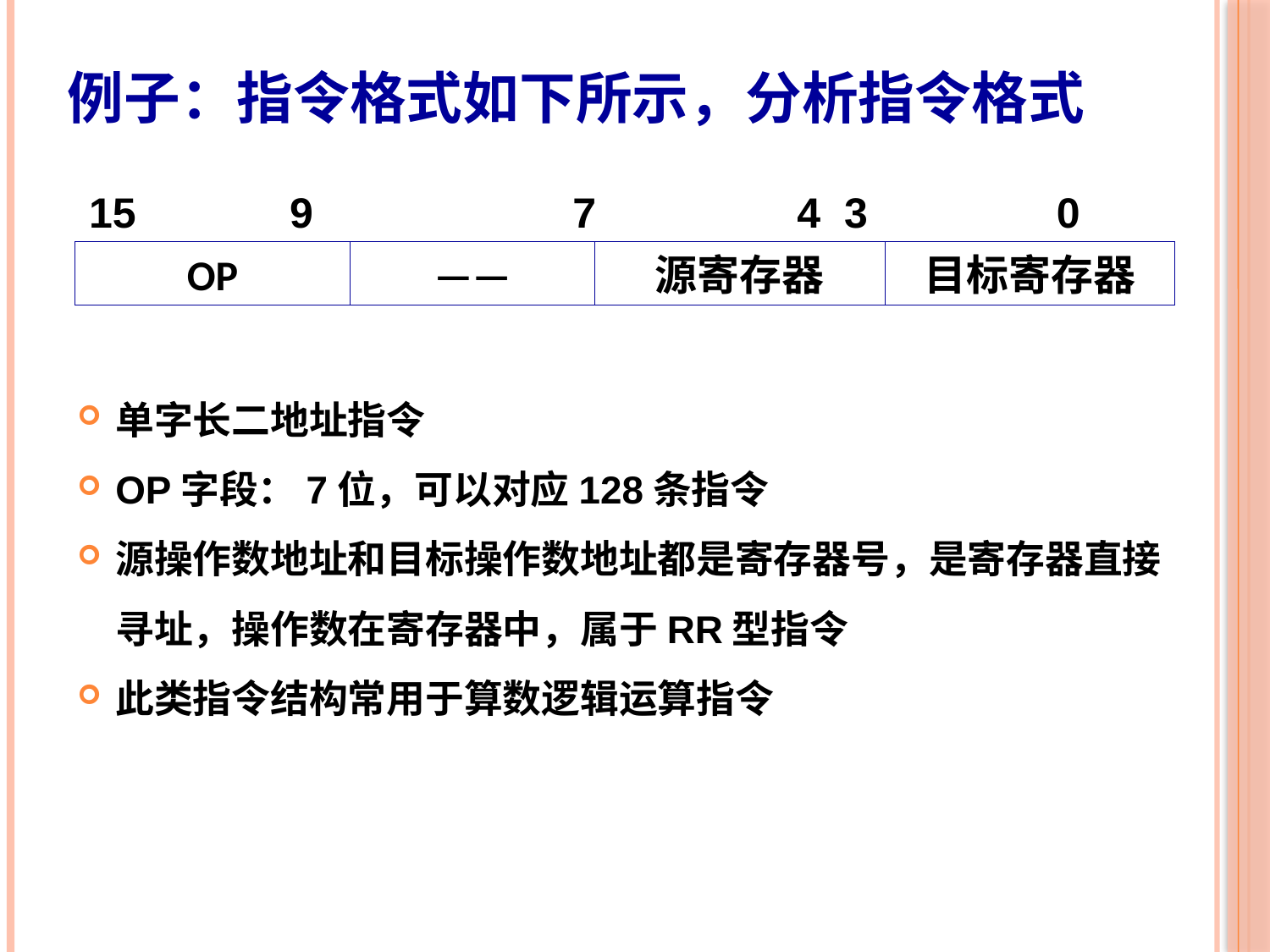

# 例子：指令格式如下所示，分析指令格式
11
15             9                      7                 4  3                0
OP
——
源寄存器
目标寄存器
单字长二地址指令
OP字段：7位，可以对应128条指令
源操作数地址和目标操作数地址都是寄存器号，是寄存器直接寻址，操作数在寄存器中，属于RR型指令
此类指令结构常用于算数逻辑运算指令